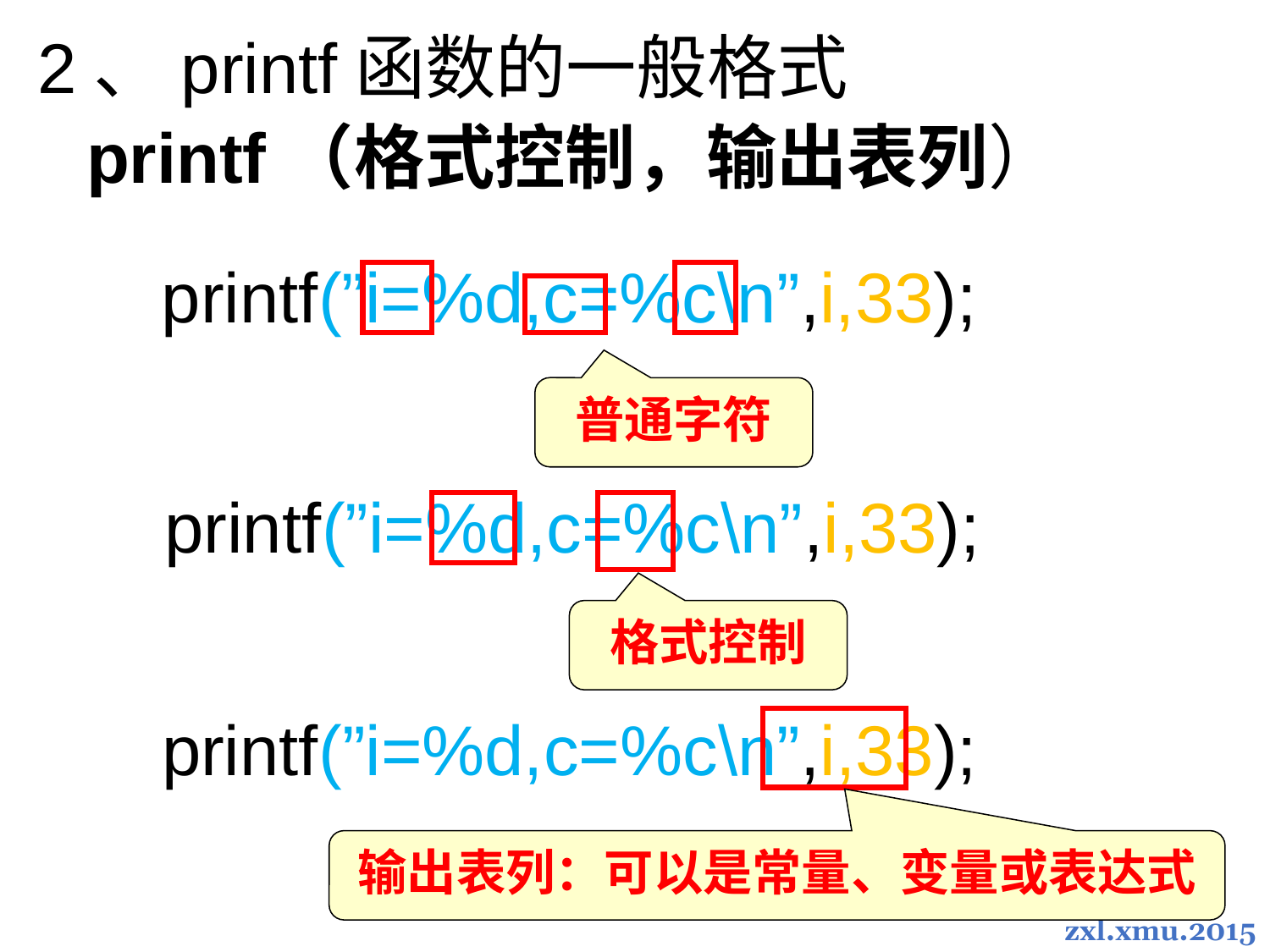

2、printf函数的一般格式
printf（格式控制，输出表列）

printf(”i=%d,c=%c\n”,i,33);

普通字符
printf(”i=%d,c=%c\n”,i,33);

格式控制
printf(”i=%d,c=%c\n”,i,33);

输出表列：可以是常量、变量或表达式
8